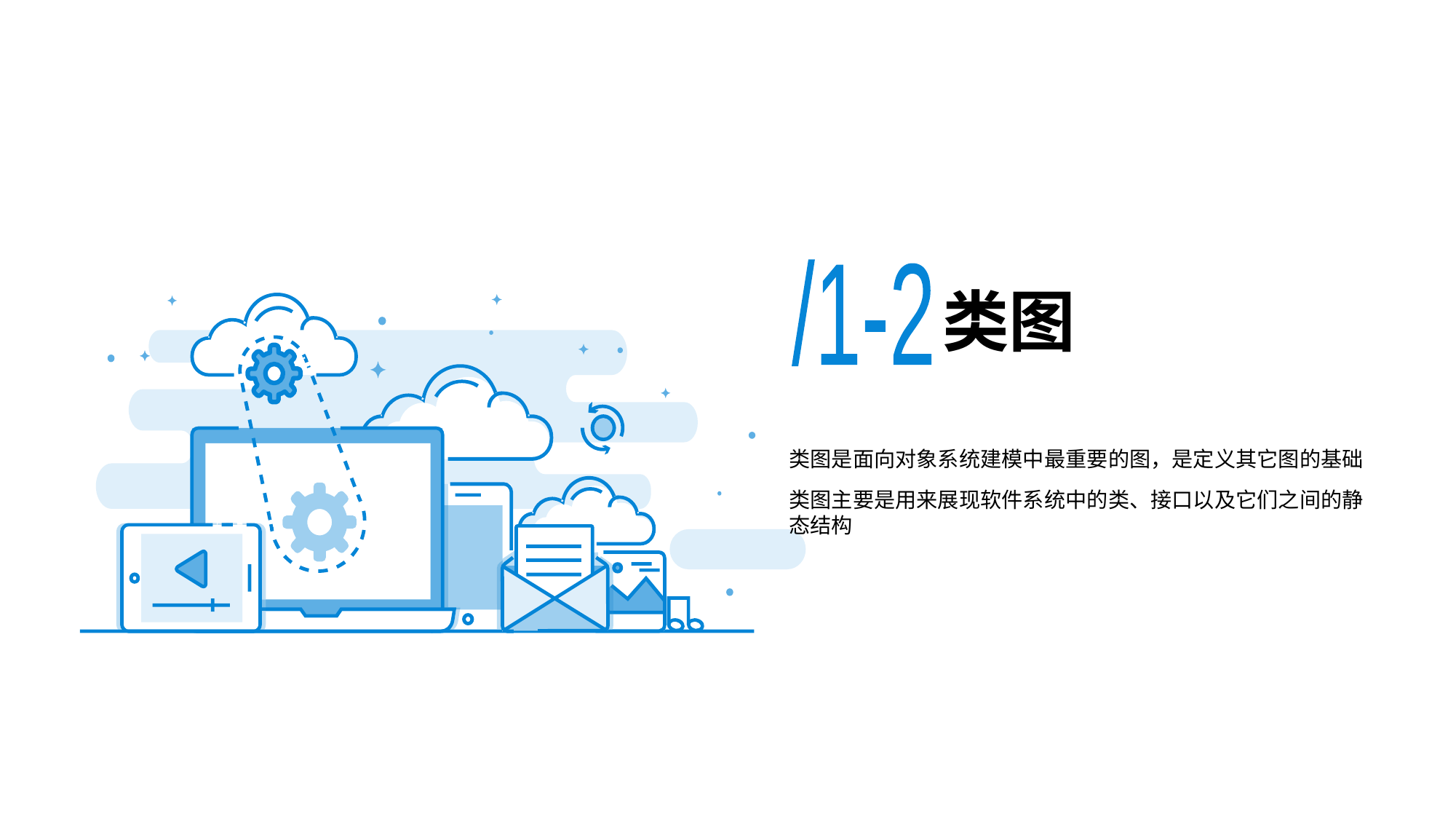

# 类图
/1-2
类图是面向对象系统建模中最重要的图，是定义其它图的基础
类图主要是用来展现软件系统中的类、接口以及它们之间的静态结构